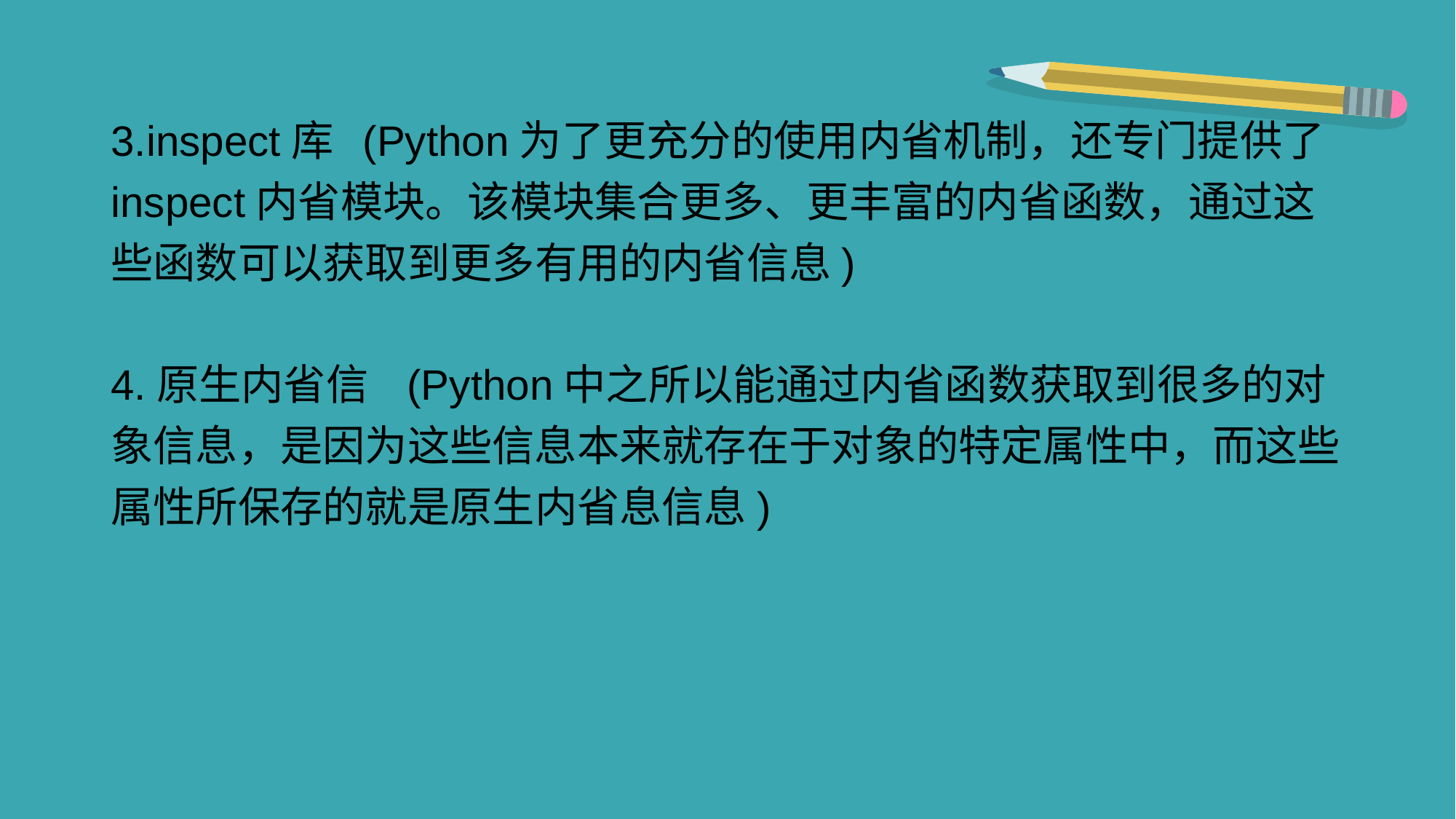

3.inspect库  (Python为了更充分的使用内省机制，还专门提供了
inspect内省模块。该模块集合更多、更丰富的内省函数，通过这
些函数可以获取到更多有用的内省信息)

4.原生内省信   (Python中之所以能通过内省函数获取到很多的对
象信息，是因为这些信息本来就存在于对象的特定属性中，而这些
属性所保存的就是原生内省息信息)